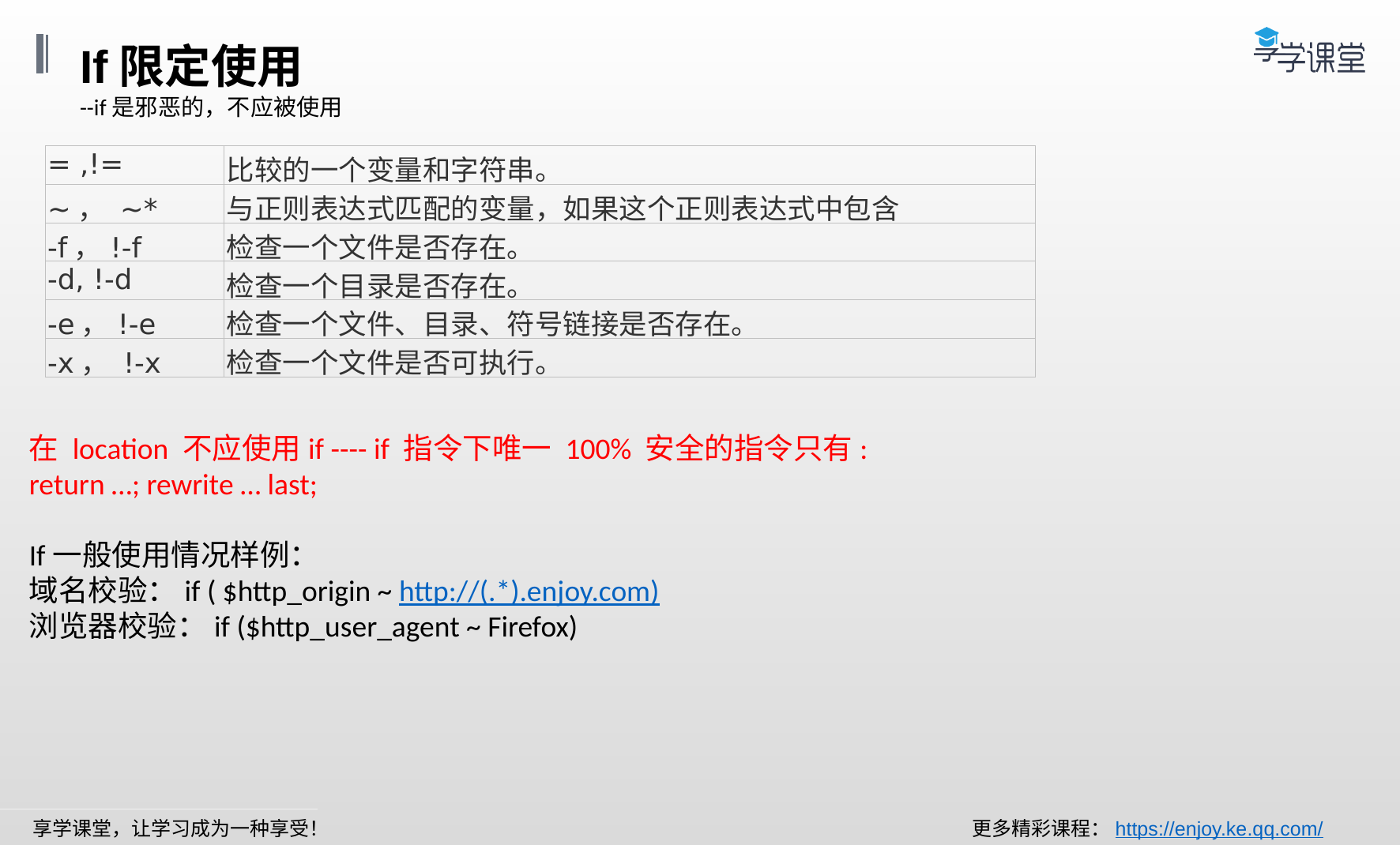

If限定使用
--if是邪恶的，不应被使用
| = ,!= | 比较的一个变量和字符串。 |
| --- | --- |
| ~， ~\* | 与正则表达式匹配的变量，如果这个正则表达式中包含 |
| -f，!-f | 检查一个文件是否存在。 |
| -d, !-d | 检查一个目录是否存在。 |
| -e，!-e | 检查一个文件、目录、符号链接是否存在。 |
| -x， !-x | 检查一个文件是否可执行。 |
在 location 不应使用if ---- if 指令下唯一 100% 安全的指令只有:
return …; rewrite … last;

If一般使用情况样例：
域名校验：if ( $http_origin ~ http://(.*).enjoy.com)
浏览器校验：if ($http_user_agent ~ Firefox)